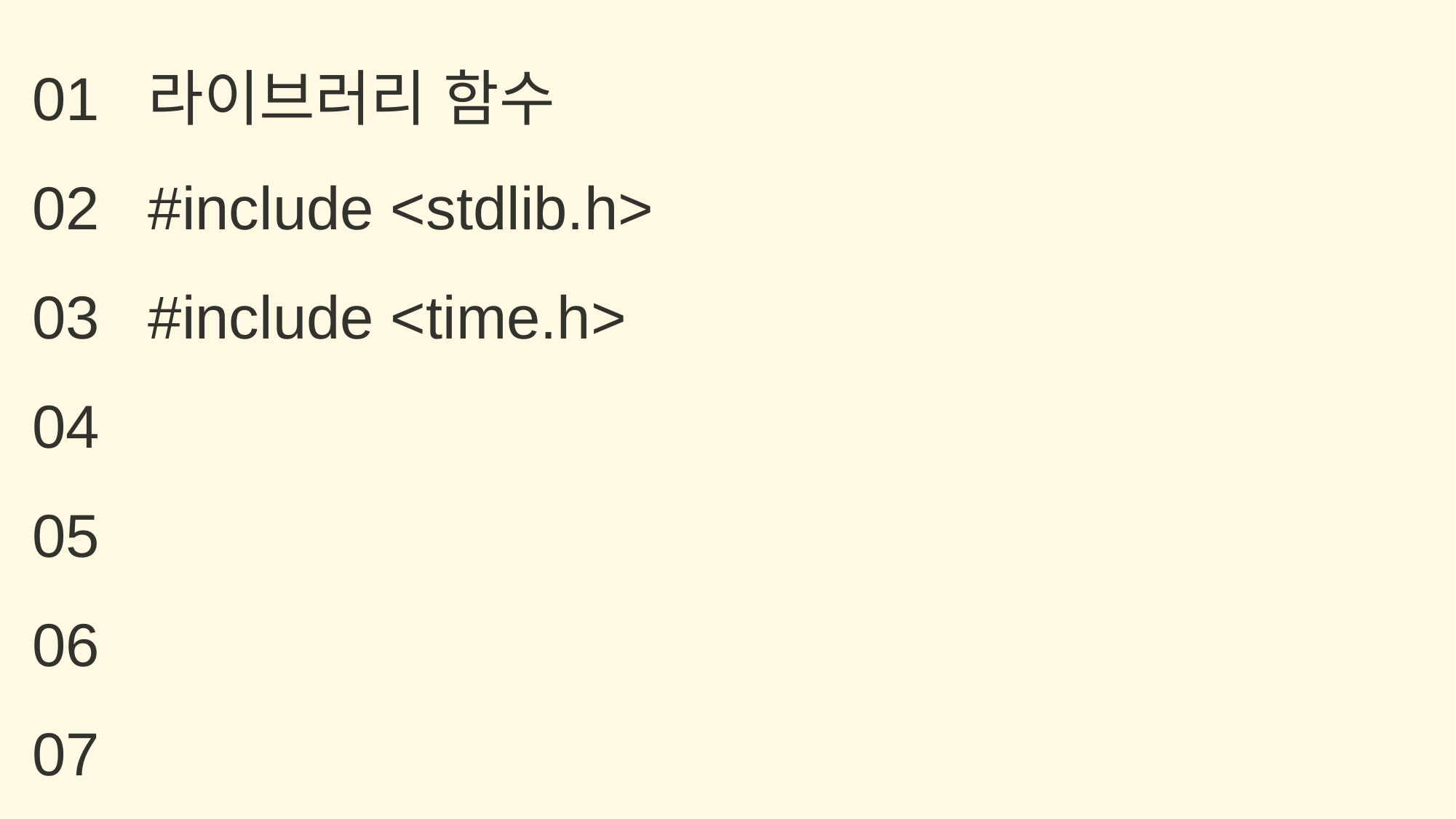

라이브러리 함수
#include <stdlib.h>
#include <time.h>
01
02
03
04
05
06
07